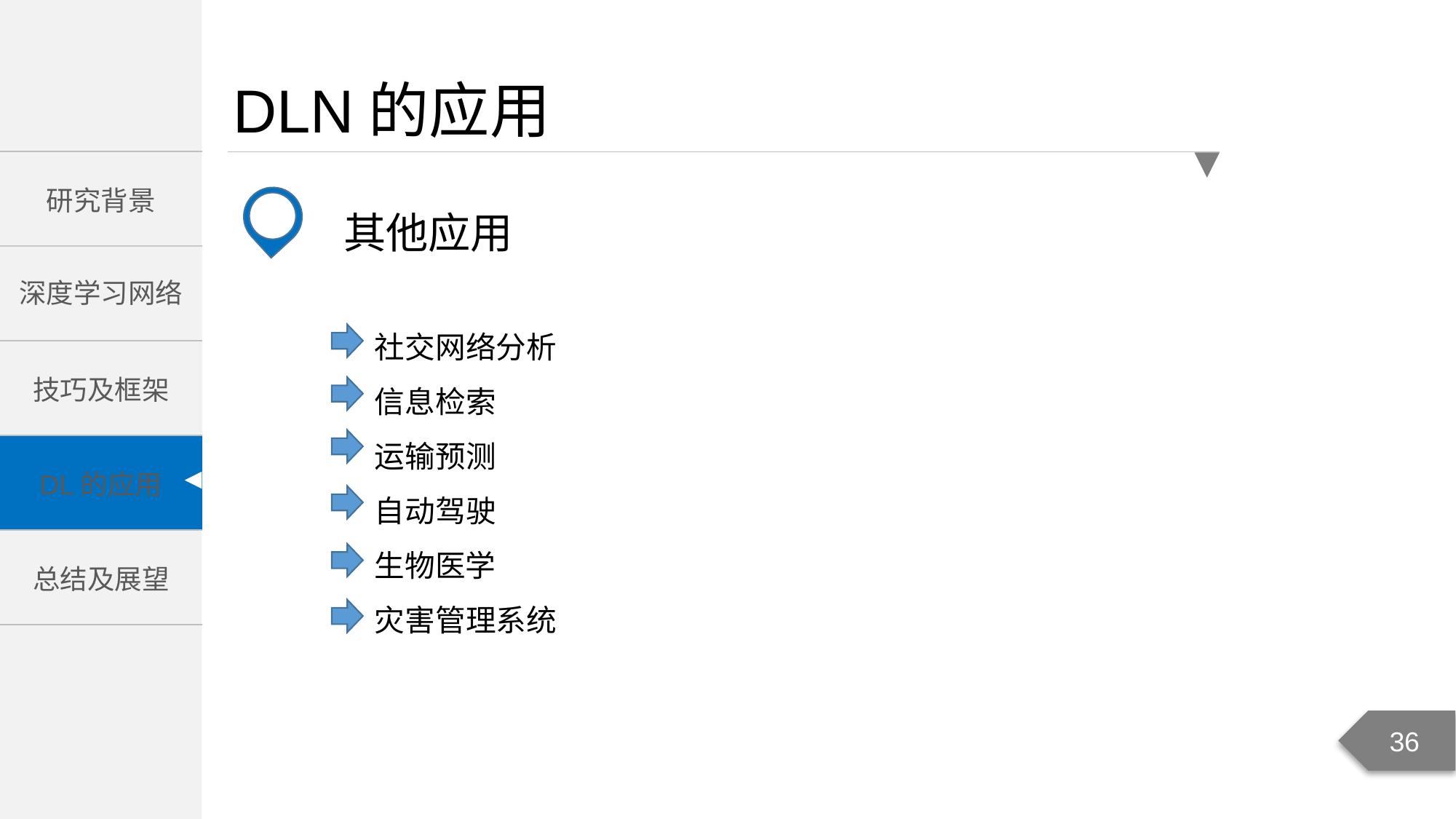

其他应用

社交网络分析
信息检索
运输预测
自动驾驶
生物医学
灾害管理系统